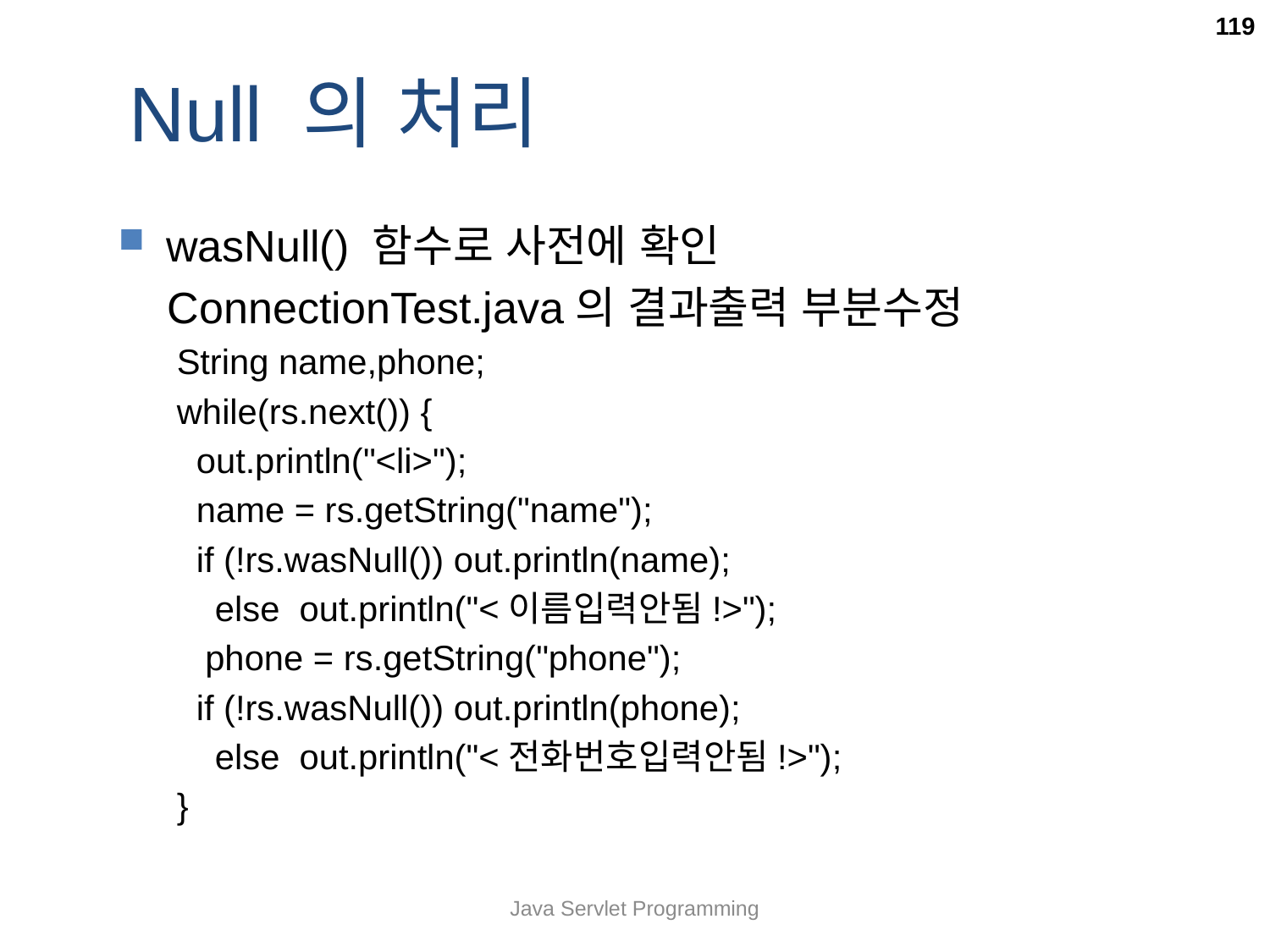

119
Null 의 처리
wasNull() 함수로 사전에 확인
    ConnectionTest.java의 결과출력 부분수정
      String name,phone;
      while(rs.next()) {
        out.println("<li>");
        name = rs.getString("name");
        if (!rs.wasNull()) out.println(name);
	 else  out.println("<이름입력안됨!>");
        	phone = rs.getString("phone");
        if (!rs.wasNull()) out.println(phone);
	 else  out.println("<전화번호입력안됨!>");
      }
Java Servlet Programming